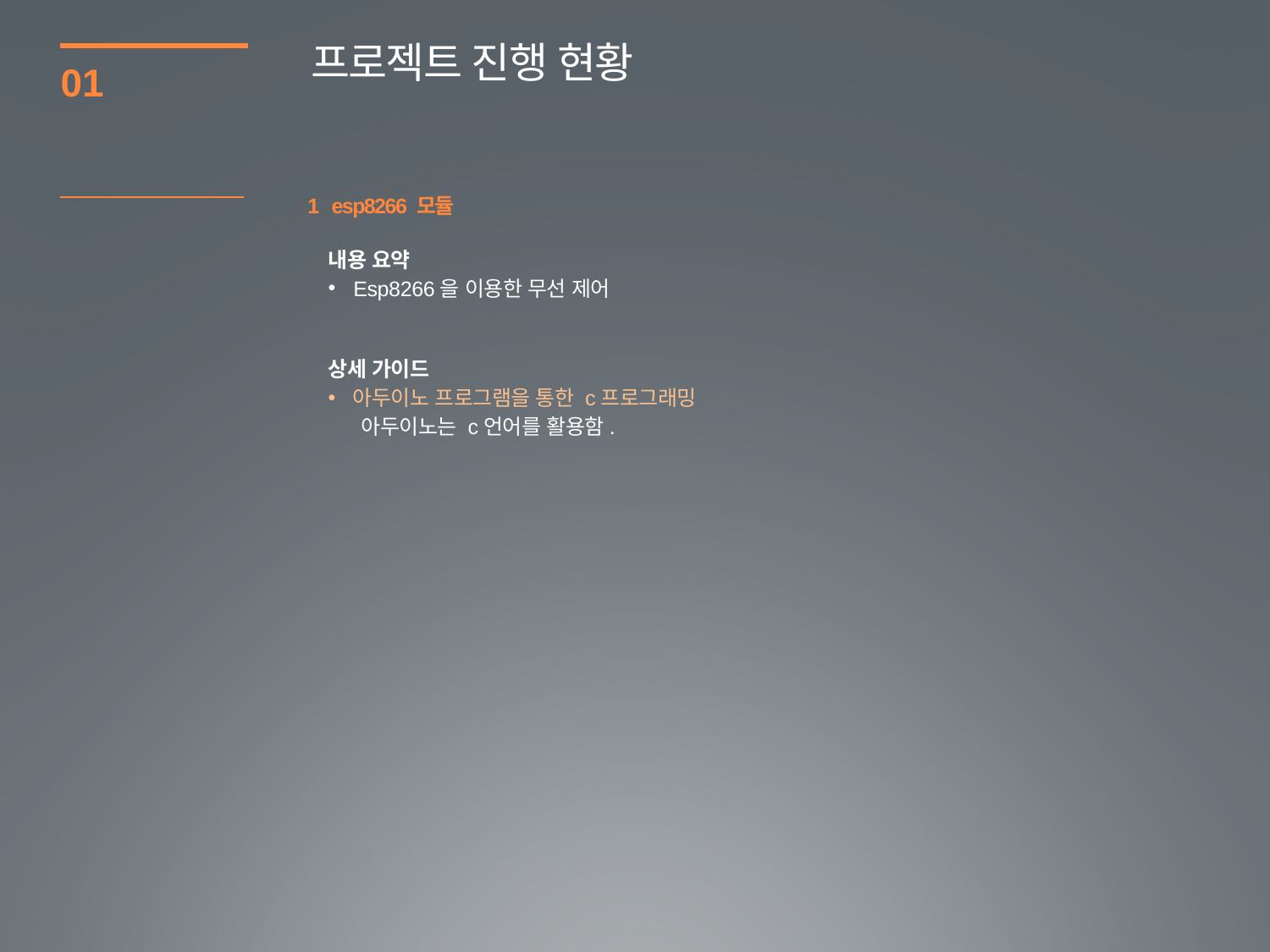

프로젝트 진행 현황
01
1   esp8266 모듈
내용 요약
Esp8266을 이용한 무선 제어
상세 가이드
아두이노 프로그램을 통한 c프로그래밍
     아두이노는 c언어를 활용함.